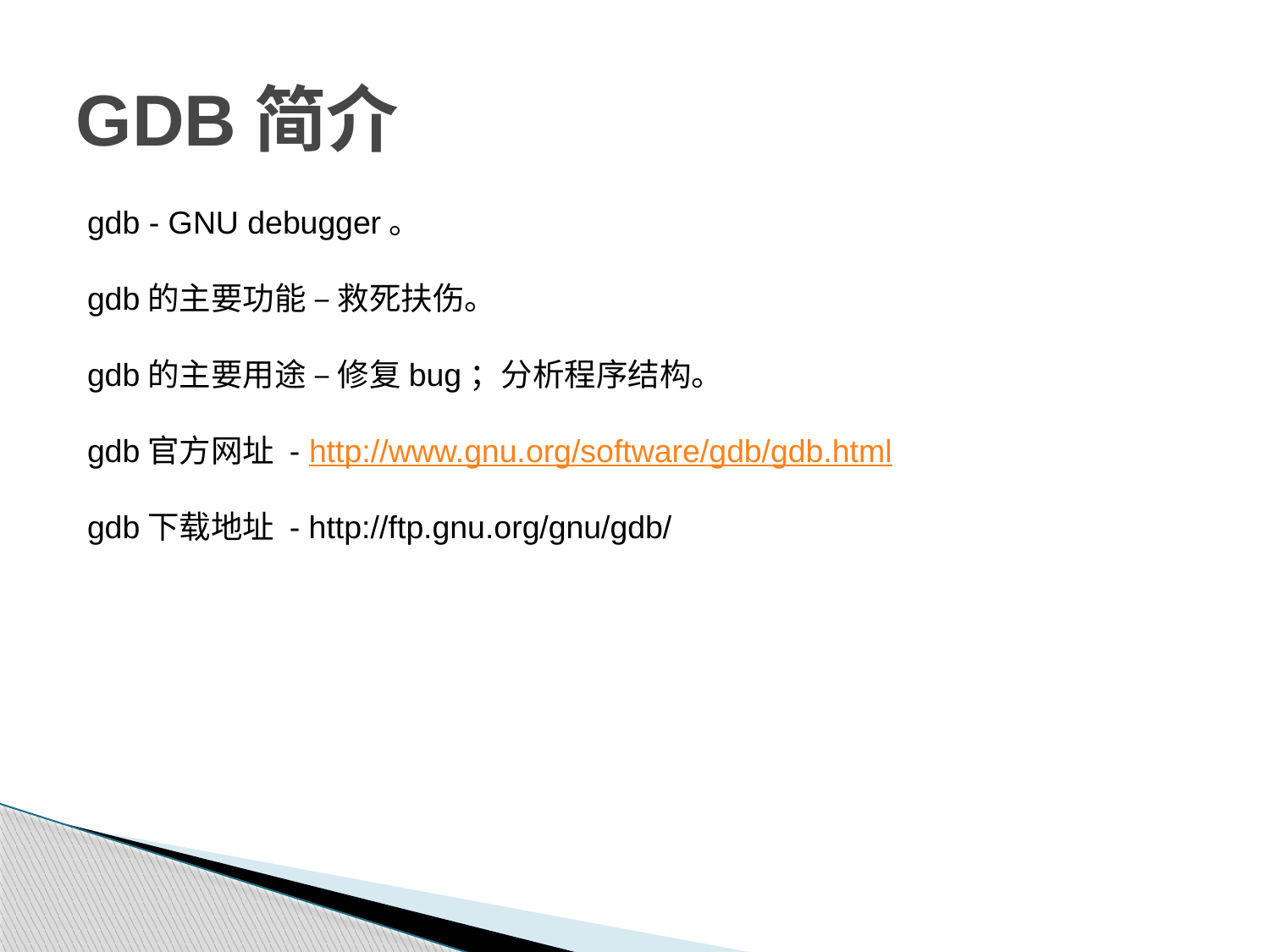

# GDB简介

gdb - GNU debugger。

gdb的主要功能 – 救死扶伤。

gdb的主要用途 – 修复bug；分析程序结构。

gdb官方网址 - http://www.gnu.org/software/gdb/gdb.html

gdb下载地址 - http://ftp.gnu.org/gnu/gdb/